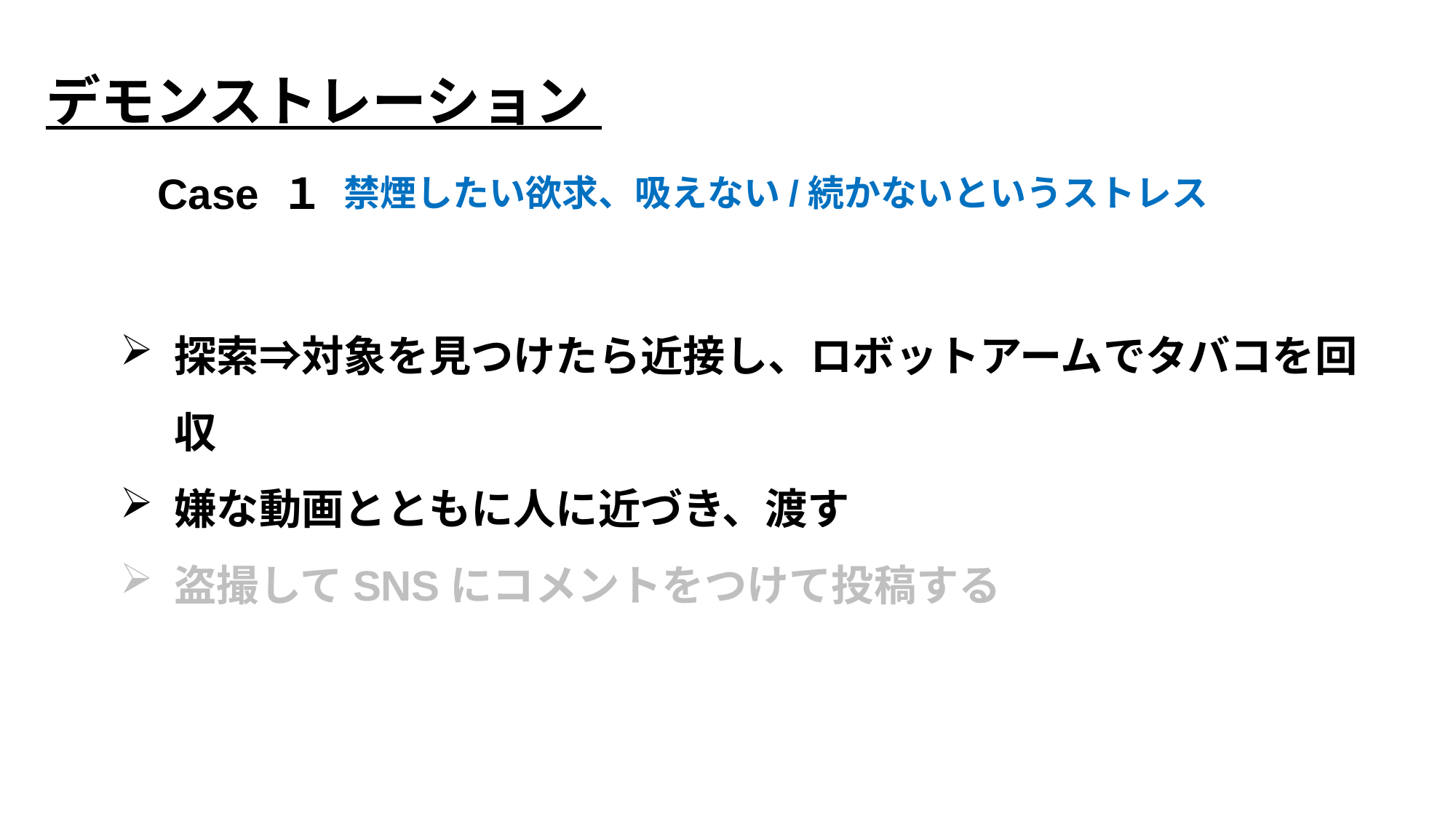

デモンストレーション
Case １
禁煙したい欲求、吸えない/続かないというストレス
探索⇒対象を見つけたら近接し、ロボットアームでタバコを回収
嫌な動画とともに人に近づき、渡す
盗撮してSNSにコメントをつけて投稿する